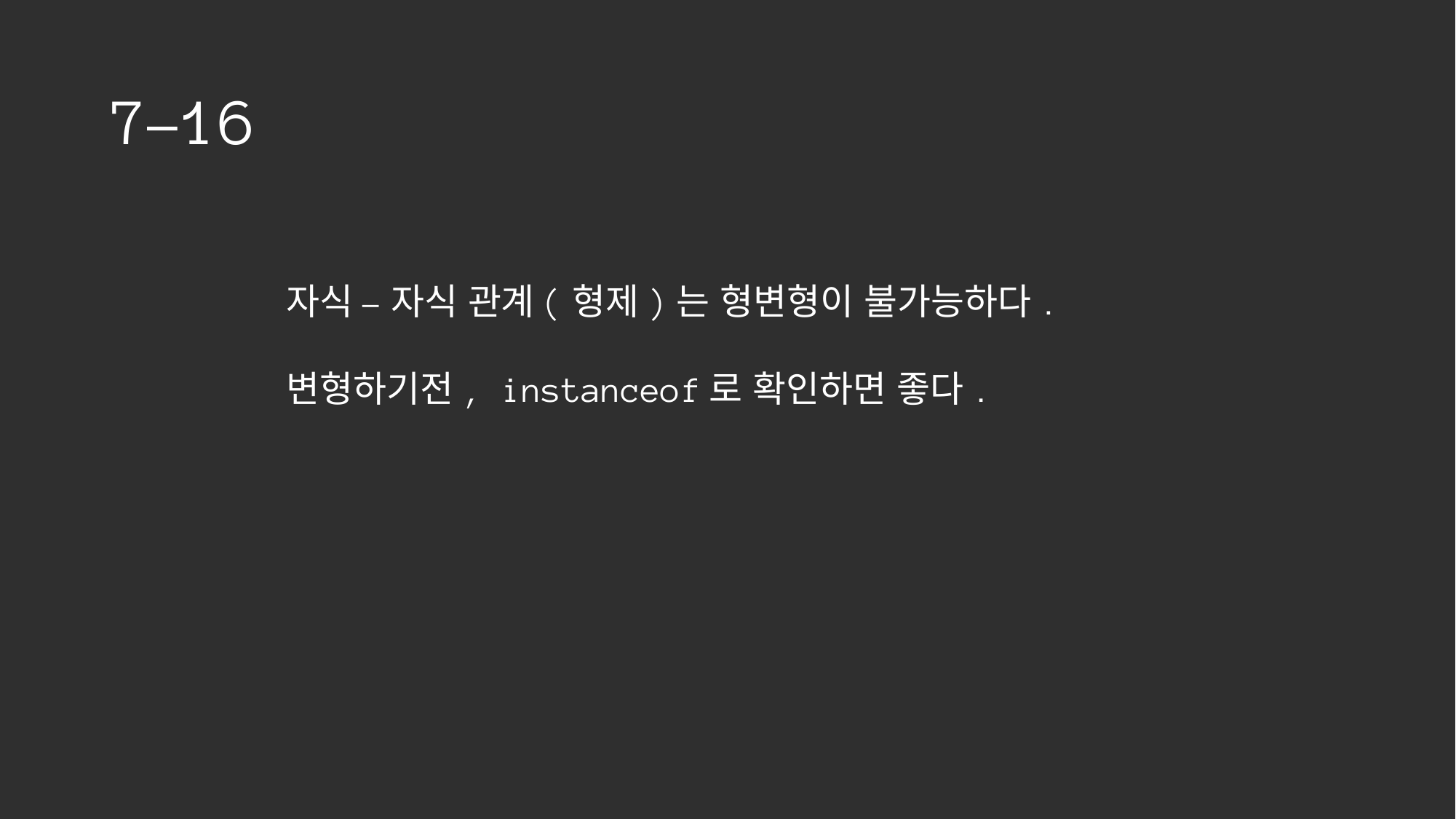

# 7-16
자식-자식 관계(형제)는 형변형이 불가능하다.

변형하기전, instanceof로 확인하면 좋다.